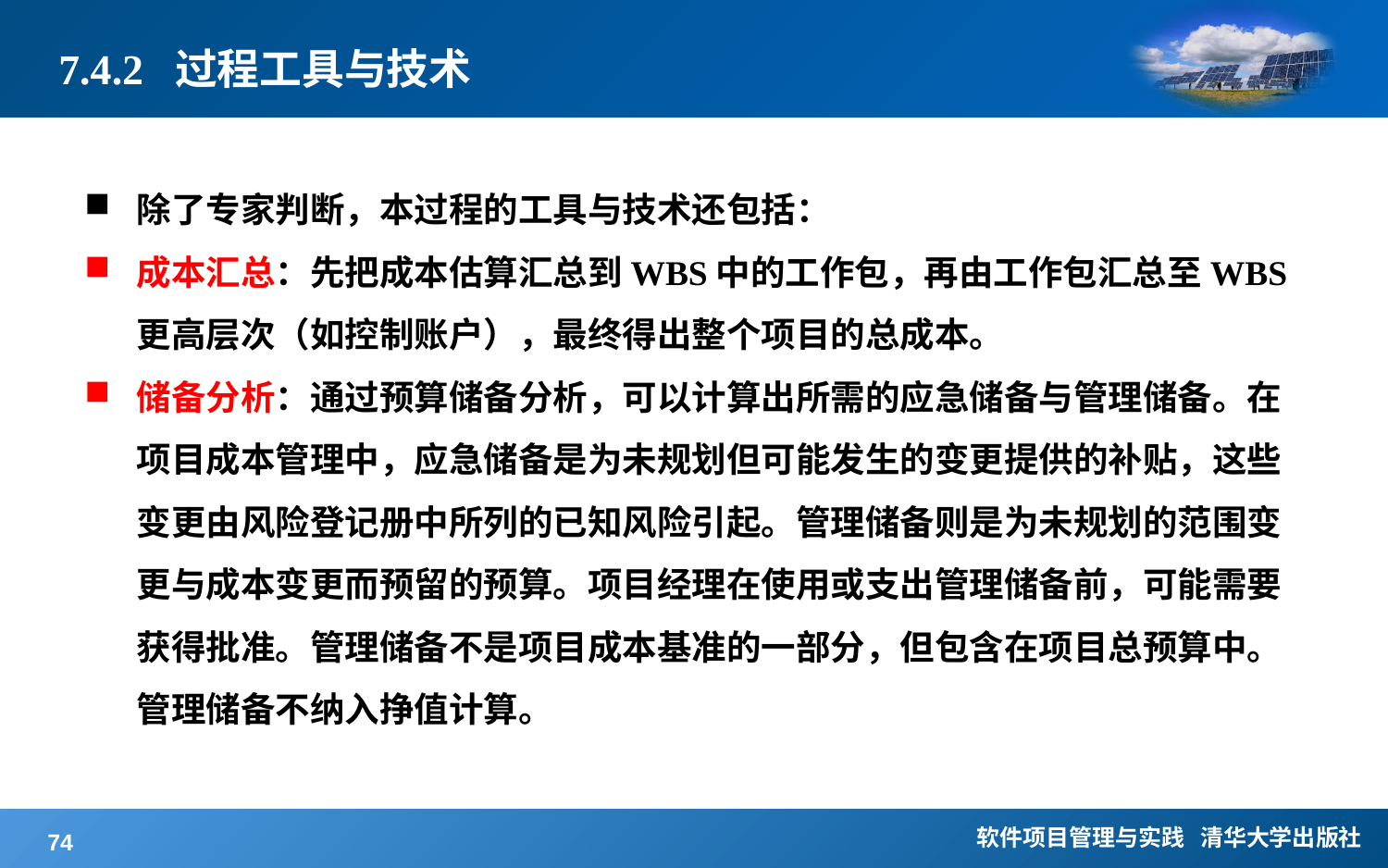

# 7.4.2  过程工具与技术
除了专家判断，本过程的工具与技术还包括：
成本汇总：先把成本估算汇总到WBS中的工作包，再由工作包汇总至WBS更高层次（如控制账户），最终得出整个项目的总成本。
储备分析：通过预算储备分析，可以计算出所需的应急储备与管理储备。在项目成本管理中，应急储备是为未规划但可能发生的变更提供的补贴，这些变更由风险登记册中所列的已知风险引起。管理储备则是为未规划的范围变更与成本变更而预留的预算。项目经理在使用或支出管理储备前，可能需要获得批准。管理储备不是项目成本基准的一部分，但包含在项目总预算中。管理储备不纳入挣值计算。